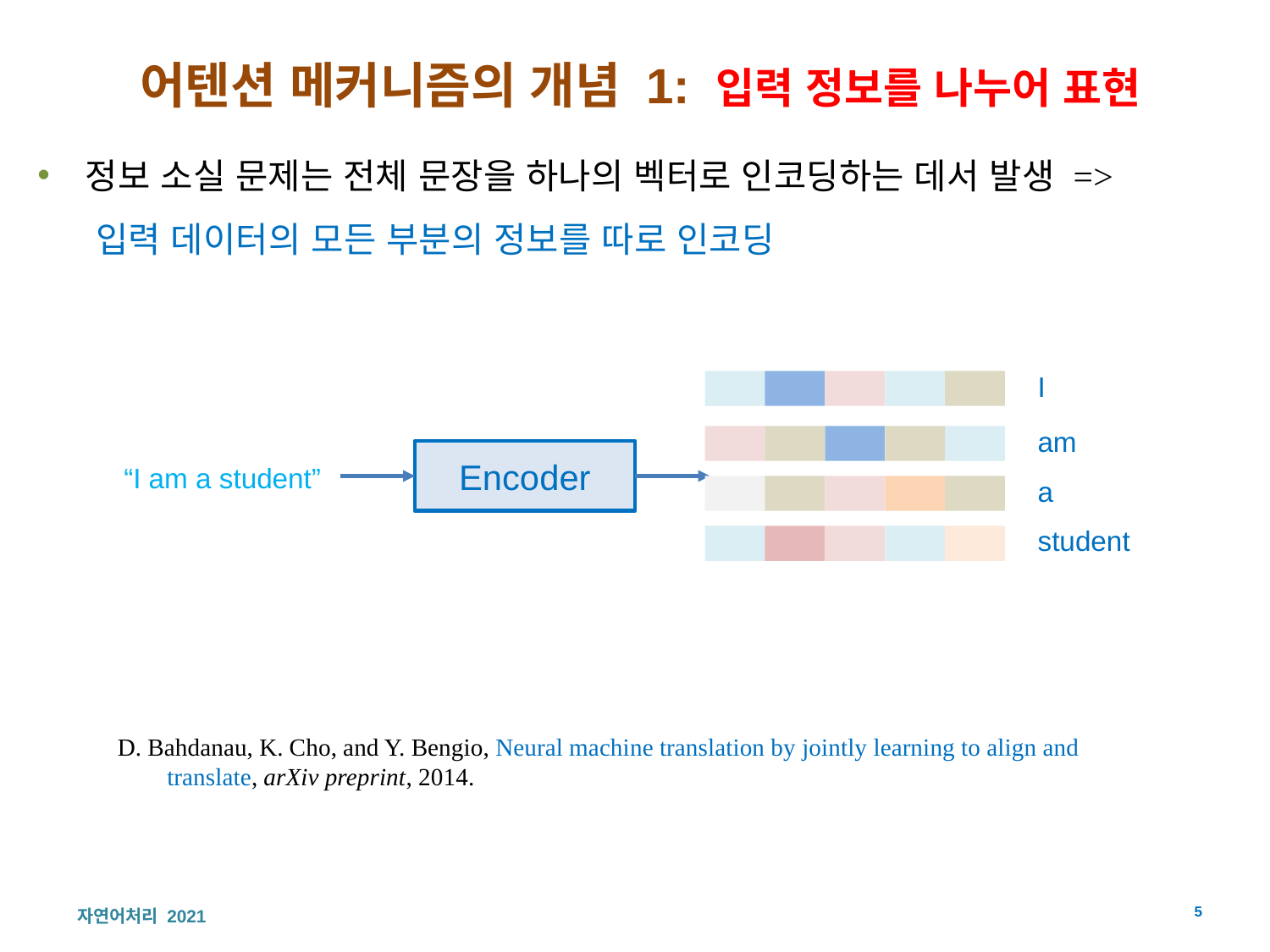

# 어텐션 메커니즘의 개념 1: 입력 정보를 나누어 표현
정보 소실 문제는 전체 문장을 하나의 벡터로 인코딩하는 데서 발생 =>
     입력 데이터의 모든 부분의 정보를 따로 인코딩

I

am

Encoder
“I am a student”
a

student

D. Bahdanau, K. Cho, and Y. Bengio, Neural machine translation by jointly learning to align and translate, arXiv preprint, 2014.